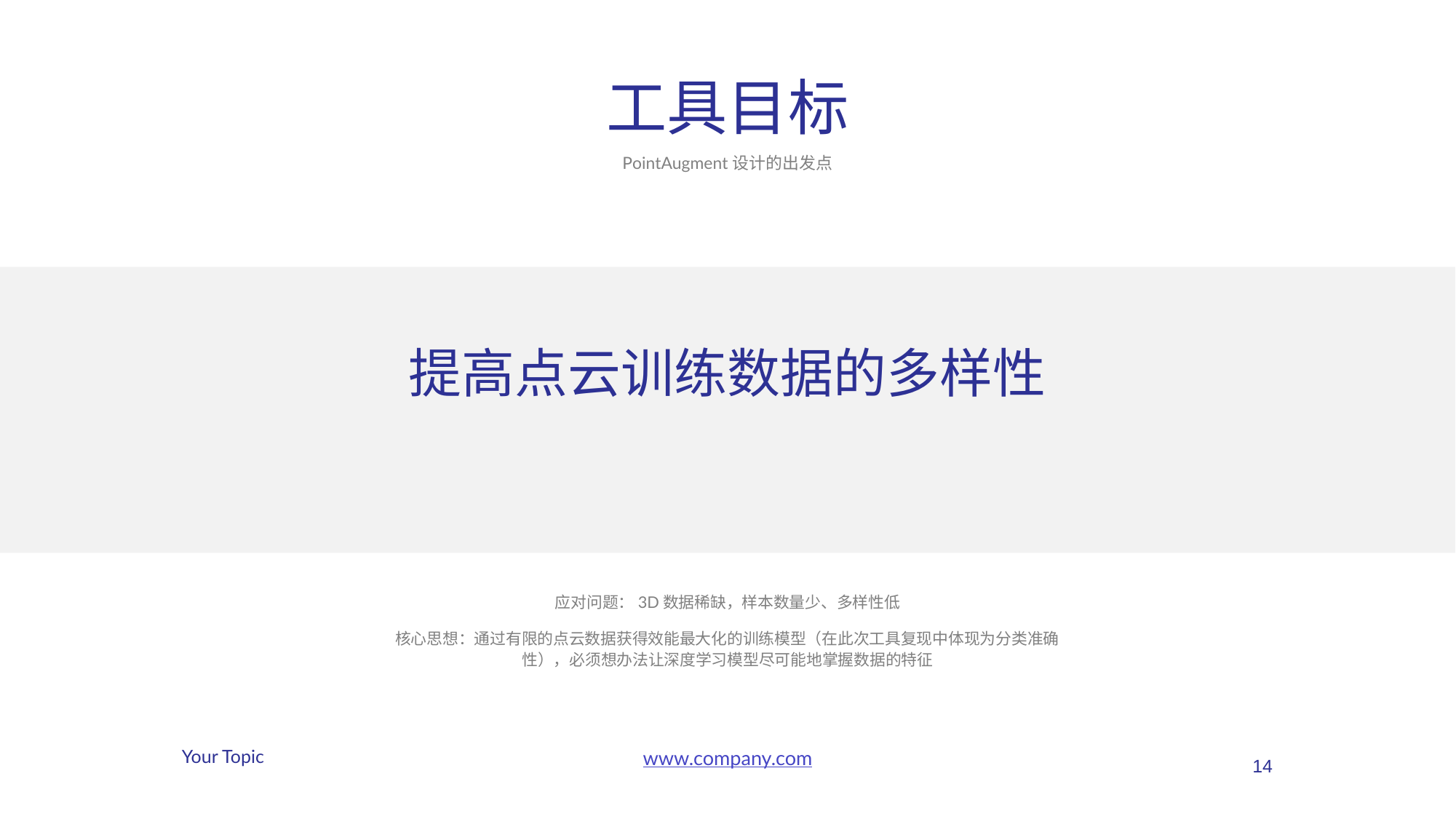

# 工具目标
PointAugment设计的出发点

提高点云训练数据的多样性
应对问题：3D数据稀缺，样本数量少、多样性低
核心思想：通过有限的点云数据获得效能最大化的训练模型（在此次工具复现中体现为分类准确性），必须想办法让深度学习模型尽可能地掌握数据的特征
14